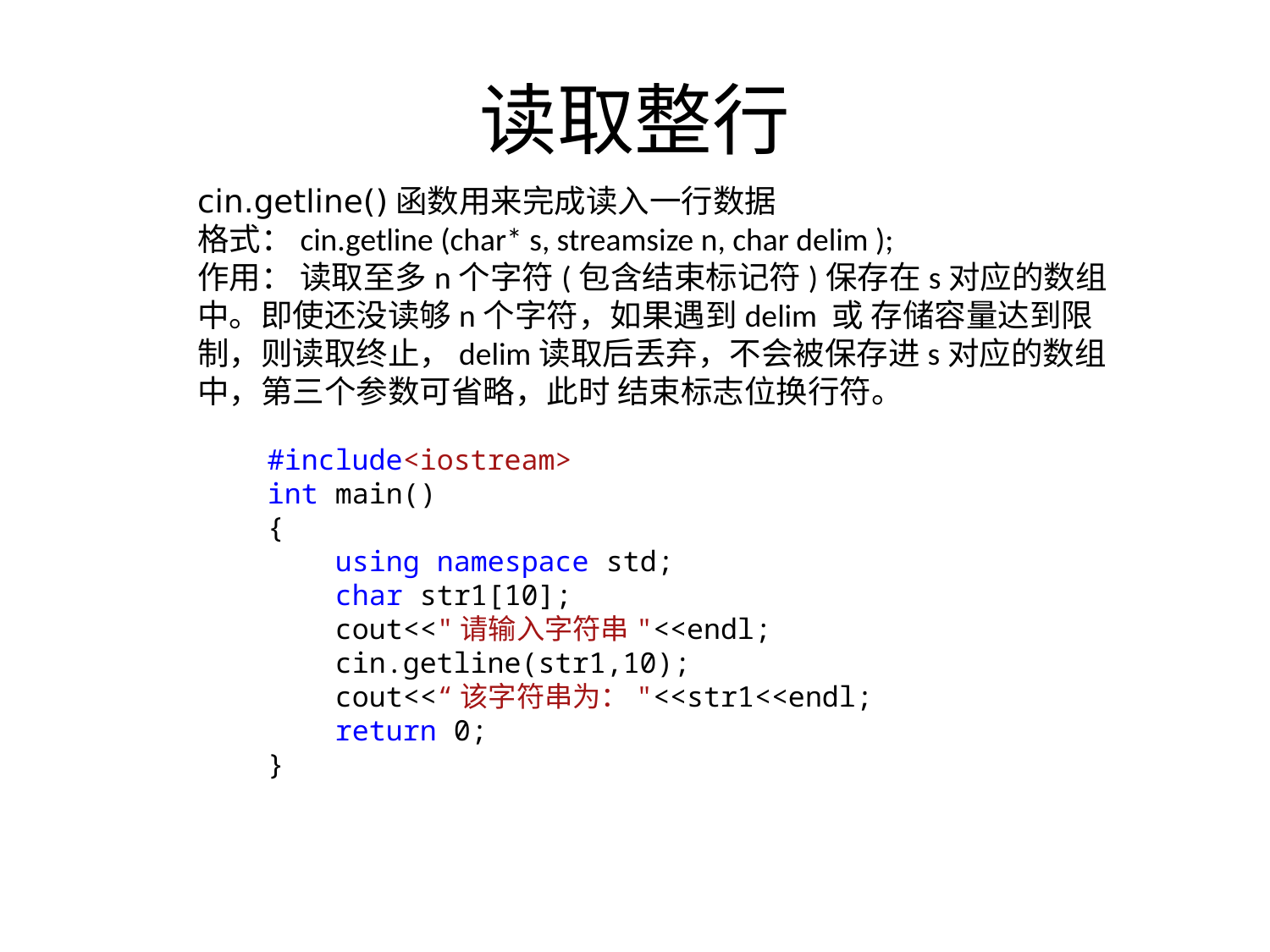

# 读取整行
cin.getline()函数用来完成读入一行数据
格式：cin.getline (char* s, streamsize n, char delim );
作用： 读取至多n个字符(包含结束标记符)保存在s对应的数组中。即使还没读够n个字符，如果遇到delim 或 存储容量达到限制，则读取终止，delim读取后丢弃，不会被保存进s对应的数组中，第三个参数可省略，此时 结束标志位换行符。

#include<iostream>
int main()
{
    using namespace std;
    char str1[10];
    cout<<"请输入字符串"<<endl;
    cin.getline(str1,10);
    cout<<“该字符串为："<<str1<<endl;
    return 0;
}